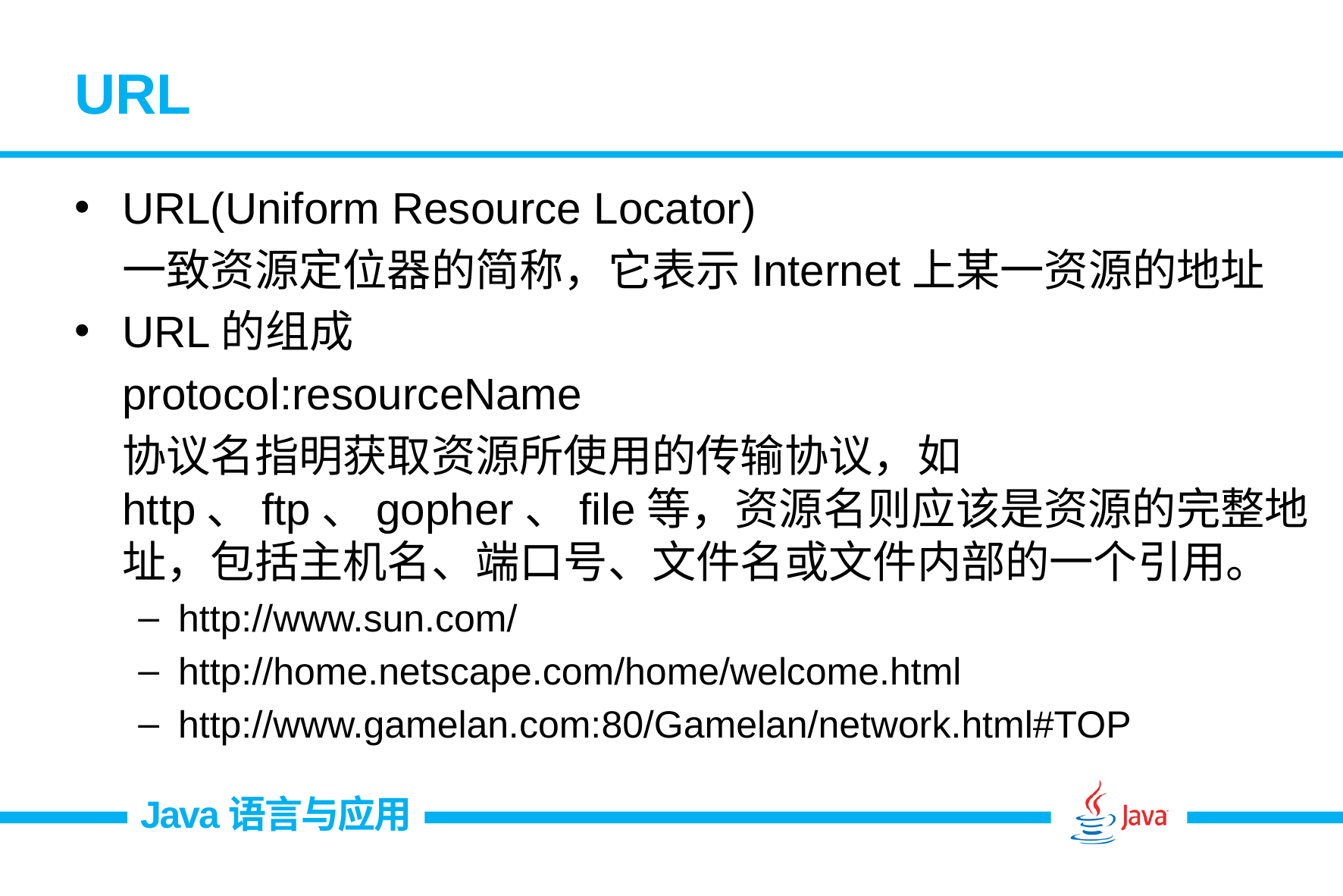

# URL
URL(Uniform Resource Locator)
	一致资源定位器的简称，它表示Internet上某一资源的地址
URL的组成
	protocol:resourceName
	协议名指明获取资源所使用的传输协议，如http、ftp、gopher、file等，资源名则应该是资源的完整地址，包括主机名、端口号、文件名或文件内部的一个引用。
http://www.sun.com/
http://home.netscape.com/home/welcome.html
http://www.gamelan.com:80/Gamelan/network.html#TOP